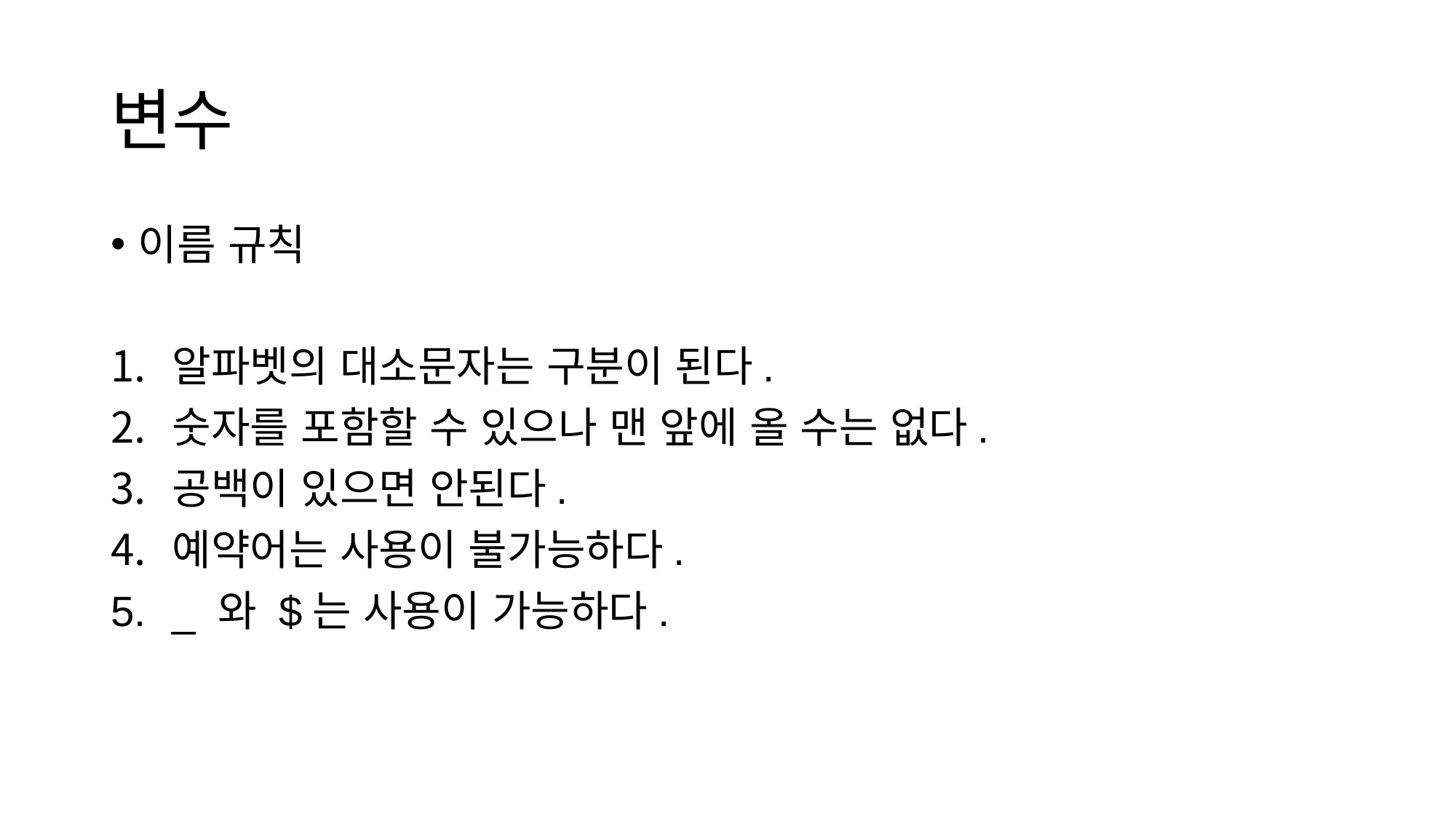

# 변수
이름 규칙

알파벳의 대소문자는 구분이 된다.
숫자를 포함할 수 있으나 맨 앞에 올 수는 없다.
공백이 있으면 안된다.
예약어는 사용이 불가능하다.
_ 와 $는 사용이 가능하다.